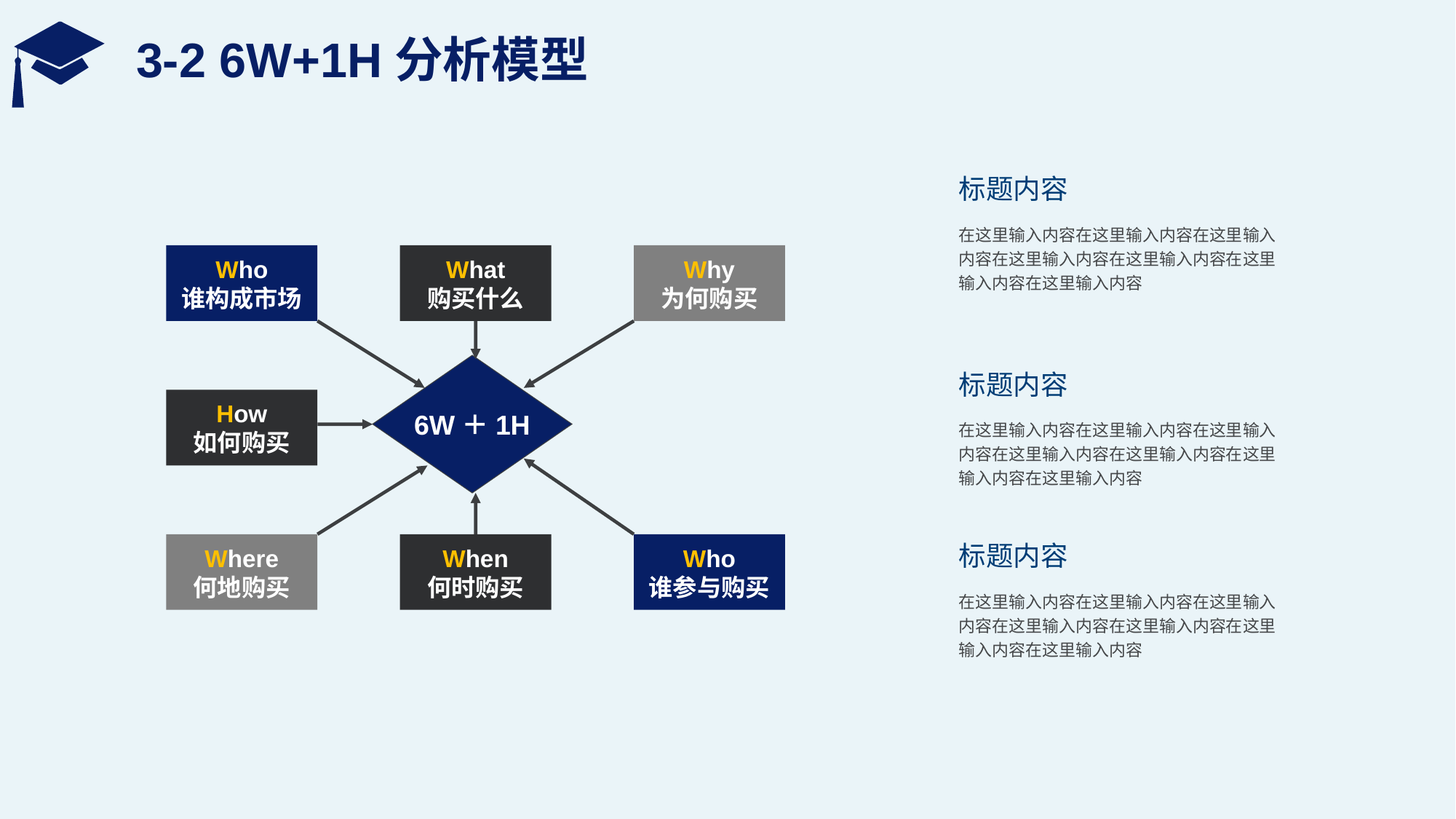

# 3-2 6W+1H分析模型
标题内容
在这里输入内容在这里输入内容在这里输入内容在这里输入内容在这里输入内容在这里输入内容在这里输入内容
Who
谁构成市场
What
购买什么
Why
为何购买

6W＋1H
标题内容
How
如何购买
在这里输入内容在这里输入内容在这里输入内容在这里输入内容在这里输入内容在这里输入内容在这里输入内容

Where
何地购买
When
何时购买
Who
谁参与购买
标题内容
在这里输入内容在这里输入内容在这里输入内容在这里输入内容在这里输入内容在这里输入内容在这里输入内容